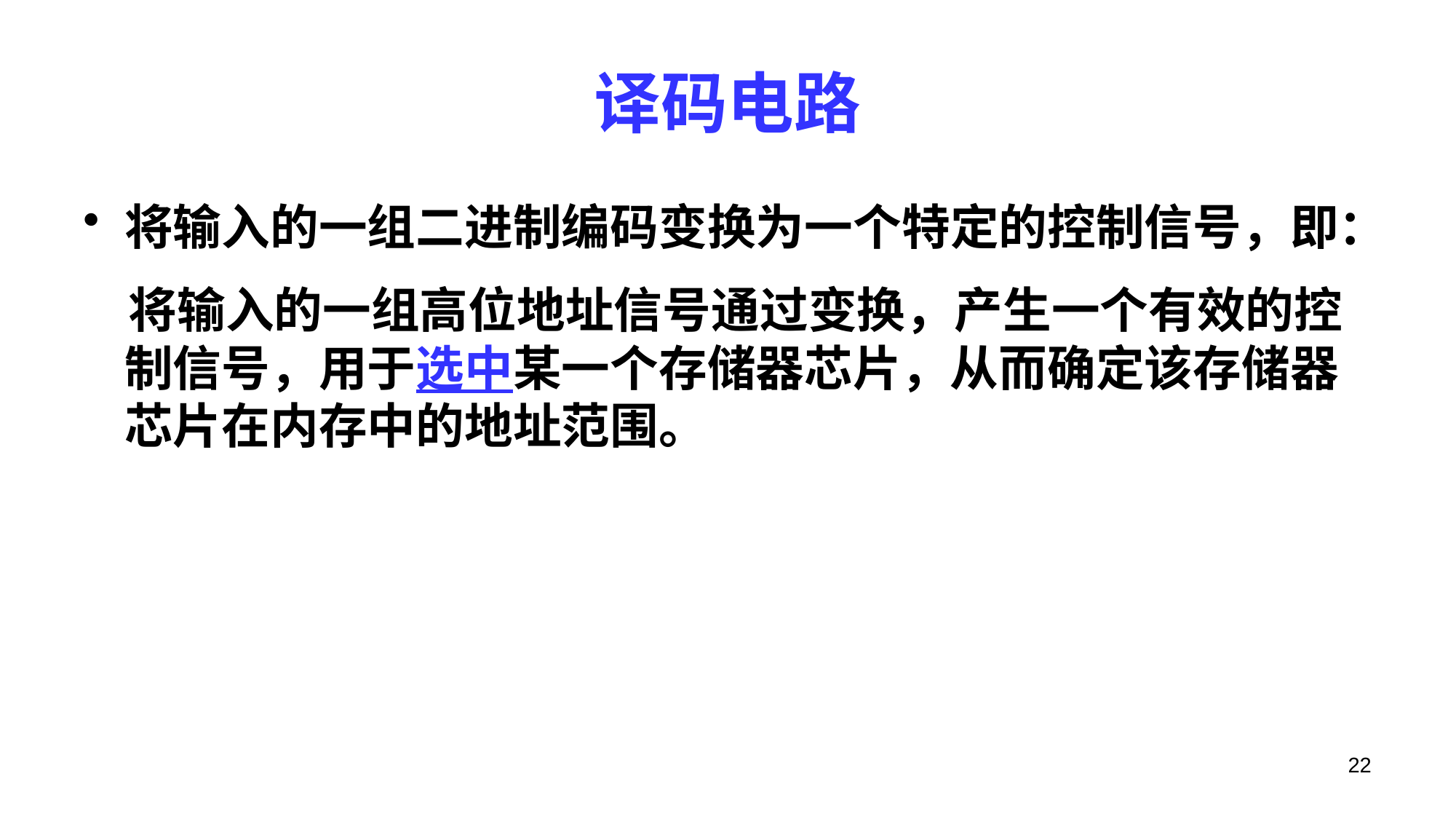

# 译码电路
将输入的一组二进制编码变换为一个特定的控制信号，即：
   将输入的一组高位地址信号通过变换，产生一个有效的控制信号，用于选中某一个存储器芯片，从而确定该存储器芯片在内存中的地址范围。
22